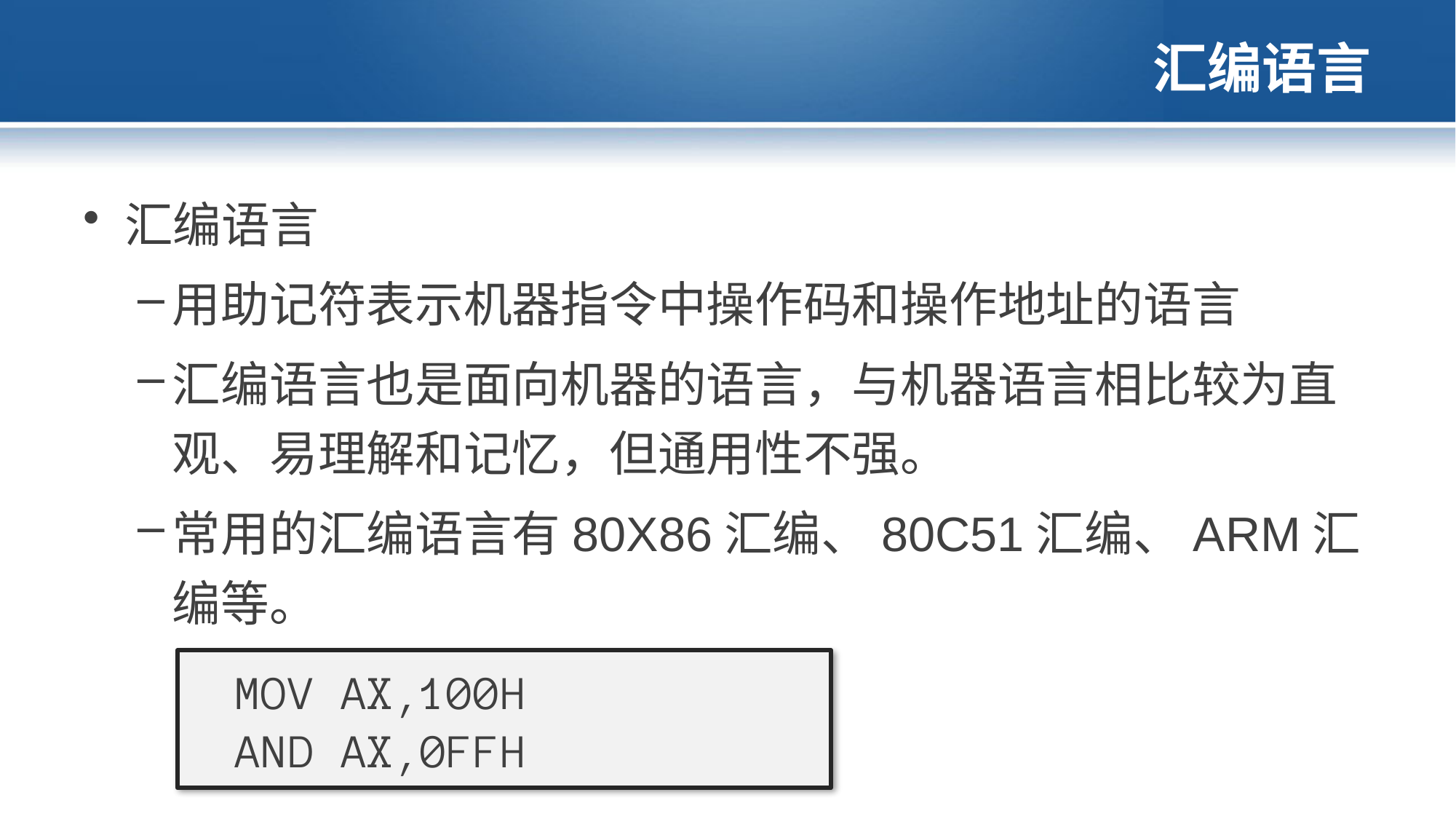

# 汇编语言
汇编语言
用助记符表示机器指令中操作码和操作地址的语言
汇编语言也是面向机器的语言，与机器语言相比较为直观、易理解和记忆，但通用性不强。
常用的汇编语言有80X86汇编、80C51汇编、ARM汇编等。

 MOV AX,100H
 AND AX,0FFH